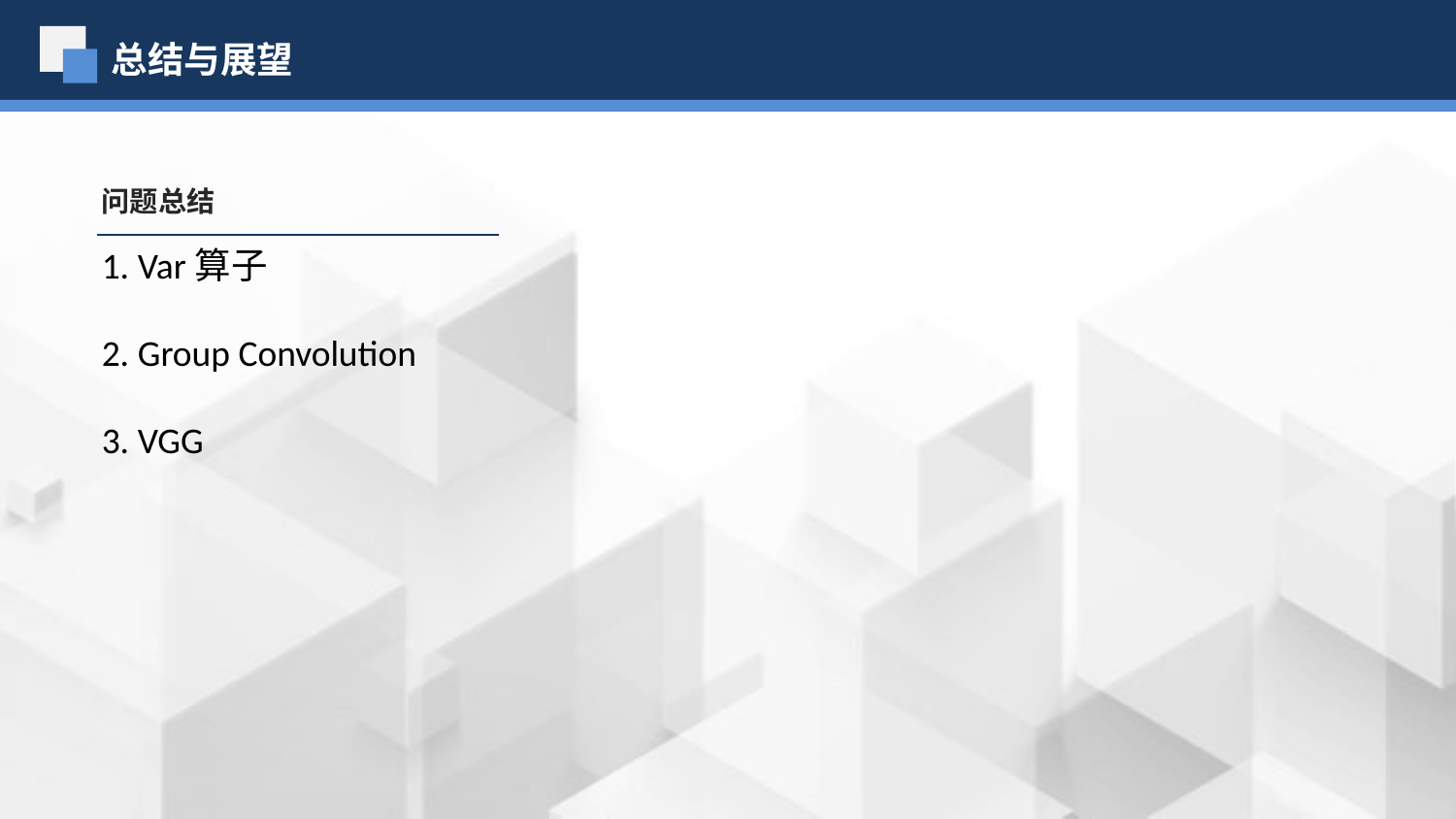

总结与展望

问题总结
1. Var算子

2. Group Convolution

3. VGG